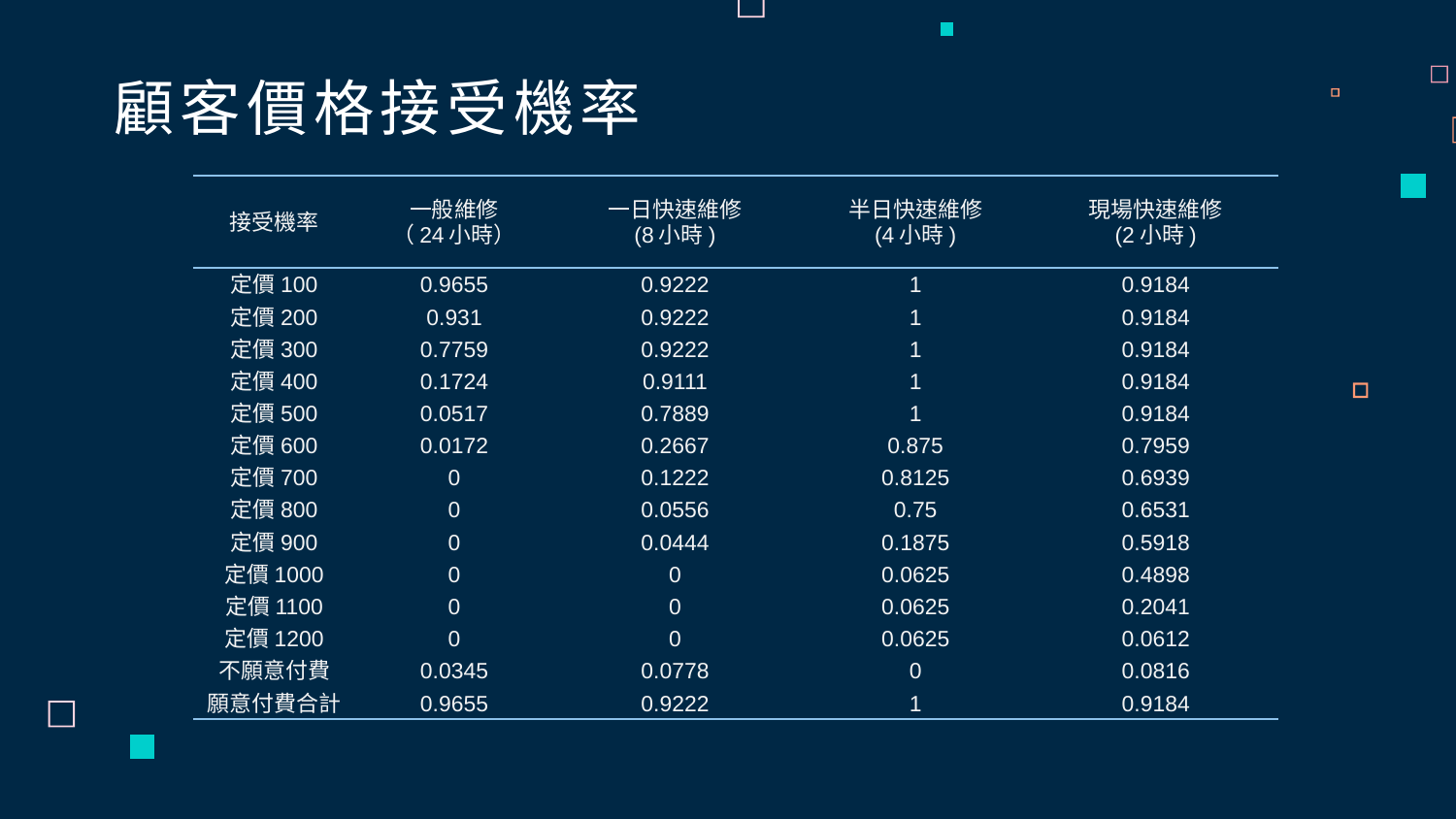

顧客價格接受機率
| 接受機率 | 一般維修 （24小時） | 一日快速維修 (8小時) | 半日快速維修 (4小時) | 現場快速維修 (2小時) |
| --- | --- | --- | --- | --- |
| 定價100 | 0.9655 | 0.9222 | 1 | 0.9184 |
| 定價200 | 0.931 | 0.9222 | 1 | 0.9184 |
| 定價300 | 0.7759 | 0.9222 | 1 | 0.9184 |
| 定價400 | 0.1724 | 0.9111 | 1 | 0.9184 |
| 定價500 | 0.0517 | 0.7889 | 1 | 0.9184 |
| 定價600 | 0.0172 | 0.2667 | 0.875 | 0.7959 |
| 定價700 | 0 | 0.1222 | 0.8125 | 0.6939 |
| 定價800 | 0 | 0.0556 | 0.75 | 0.6531 |
| 定價900 | 0 | 0.0444 | 0.1875 | 0.5918 |
| 定價1000 | 0 | 0 | 0.0625 | 0.4898 |
| 定價1100 | 0 | 0 | 0.0625 | 0.2041 |
| 定價1200 | 0 | 0 | 0.0625 | 0.0612 |
| 不願意付費 | 0.0345 | 0.0778 | 0 | 0.0816 |
| 願意付費合計 | 0.9655 | 0.9222 | 1 | 0.9184 |